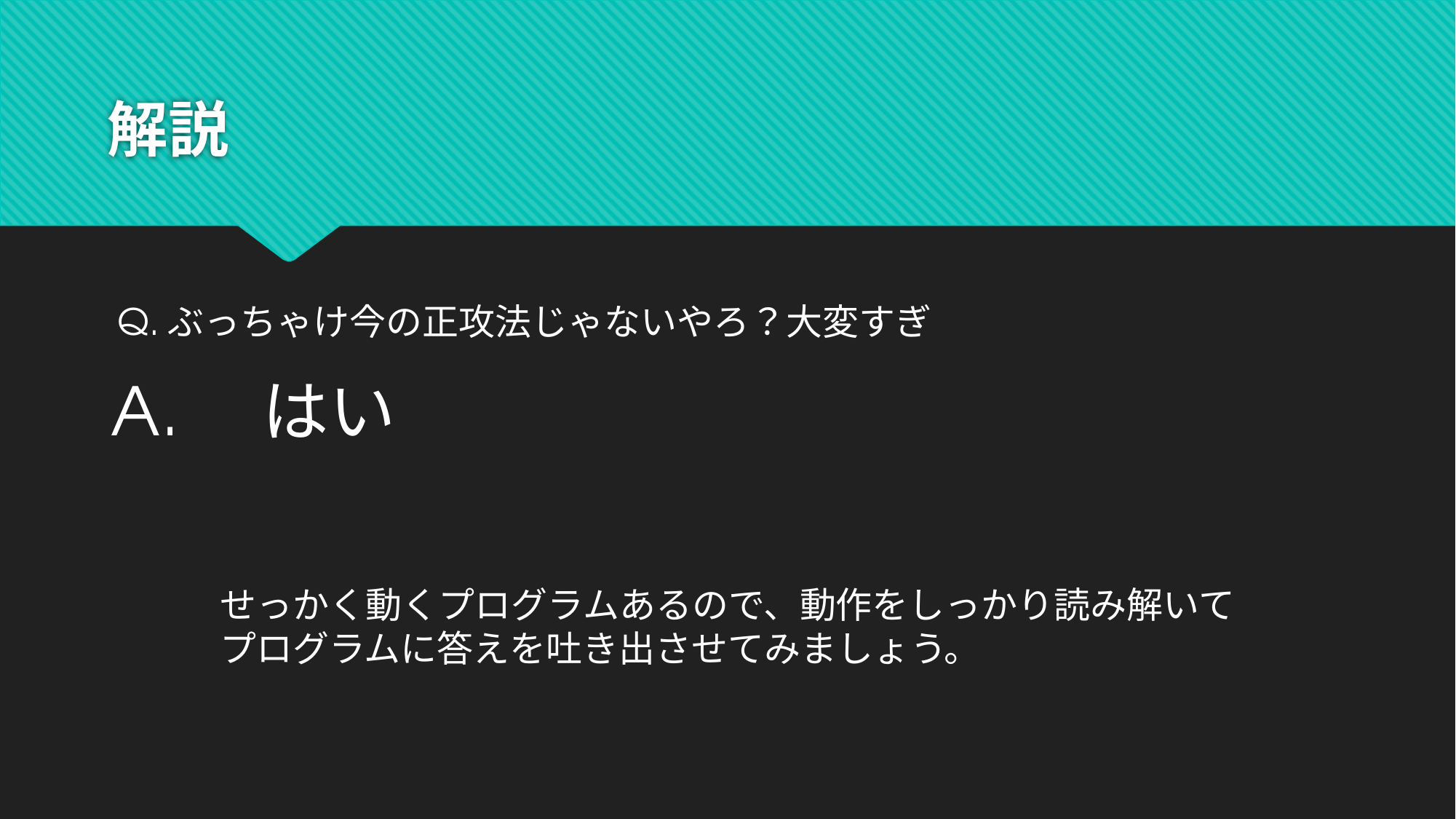

# 解説
Q.ぶっちゃけ今の正攻法じゃないやろ？大変すぎ
A.　はい
せっかく動くプログラムあるので、動作をしっかり読み解いて
プログラムに答えを吐き出させてみましょう。